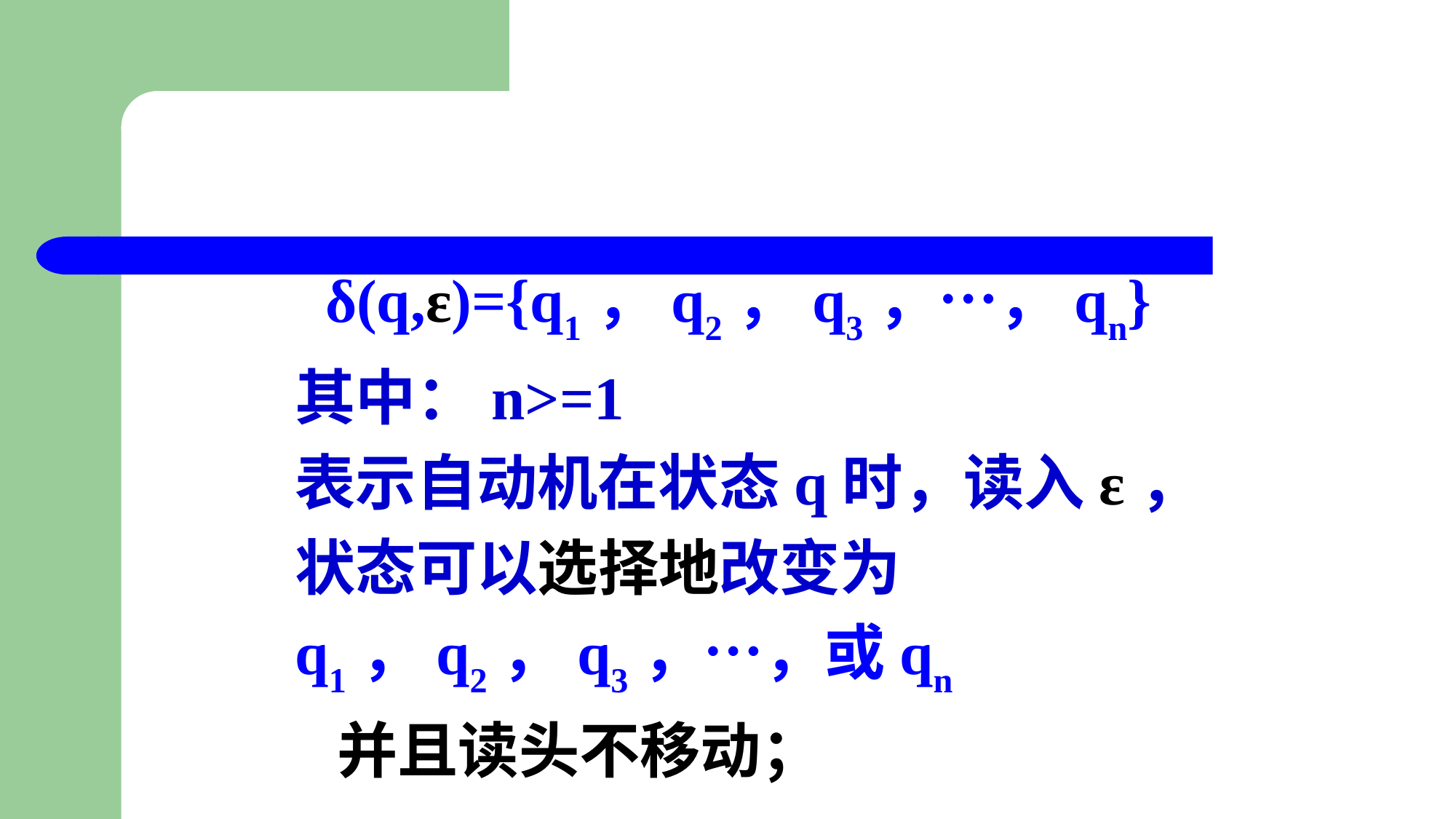

#
  δ(q,ε)={q1，q2，q3，…，qn}
其中：n>=1
表示自动机在状态q时，读入ε，
状态可以选择地改变为
q1，q2，q3，…，或qn
  并且读头不移动；